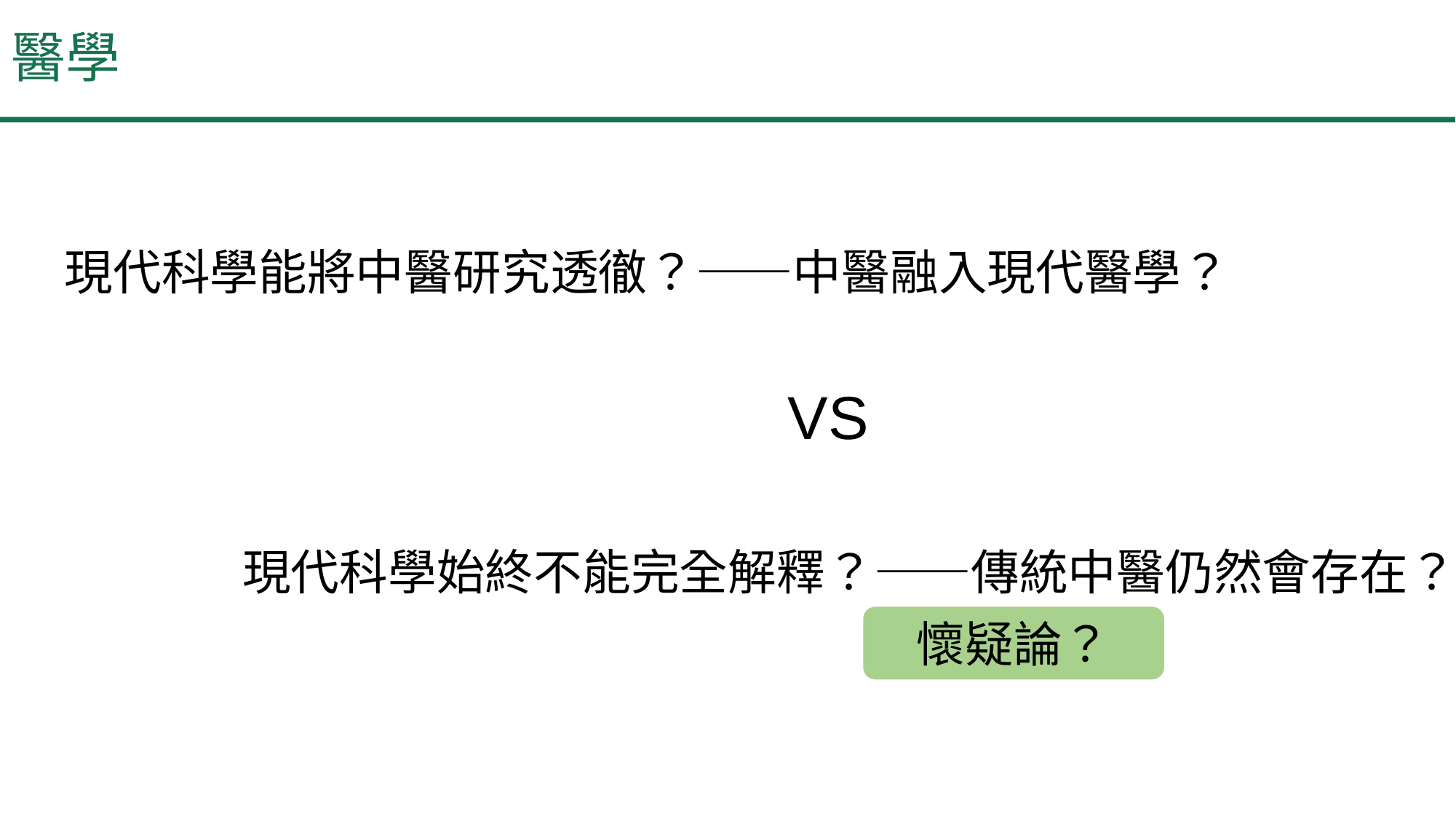

# 醫學
現代科學能將中醫研究透徹？——中醫融入現代醫學？

VS

現代科學始終不能完全解釋？——傳統中醫仍然會存在？
懷疑論？